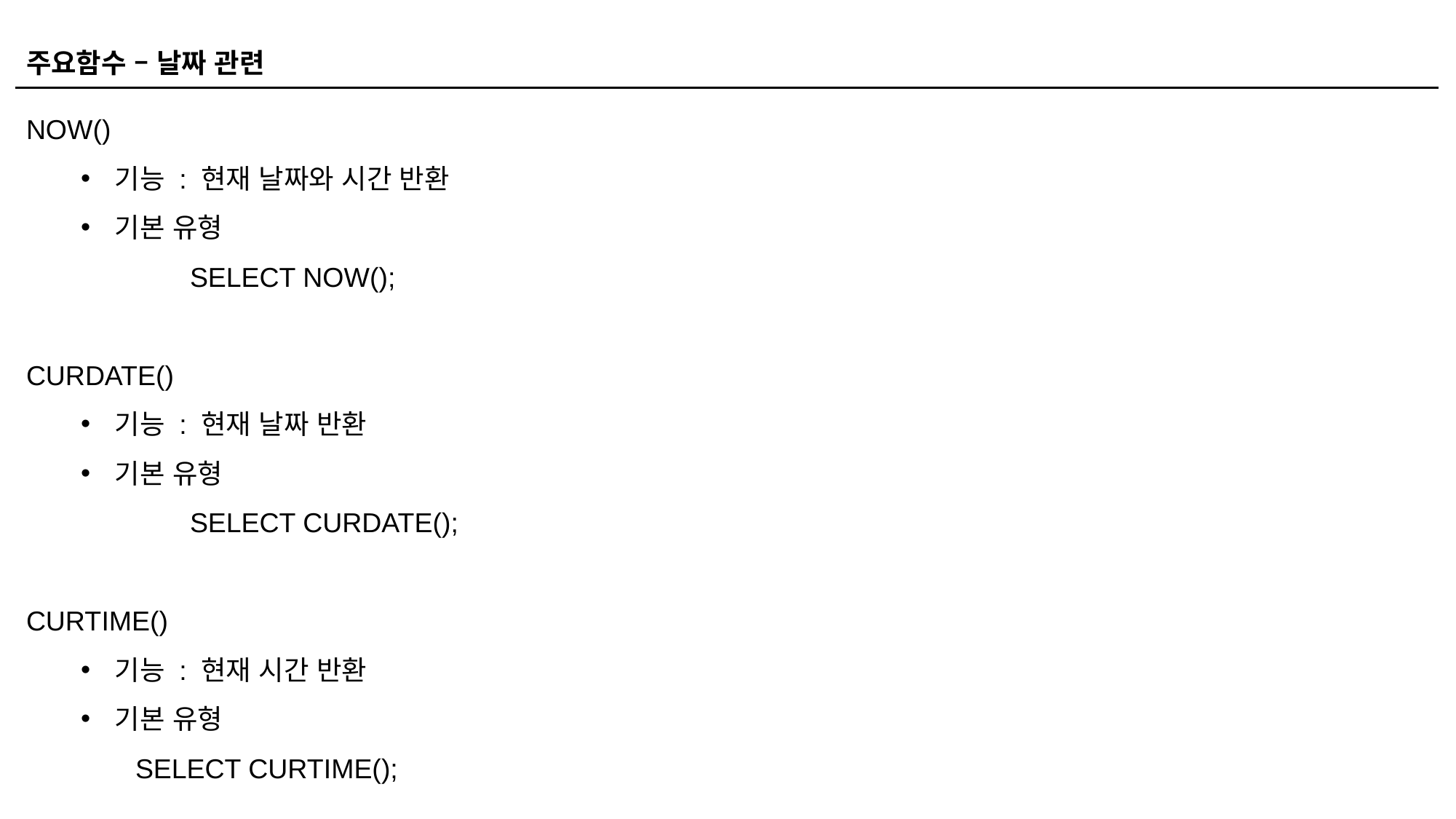

주요함수 – 날짜 관련
NOW()
기능 : 현재 날짜와 시간 반환
기본 유형
	SELECT NOW();

CURDATE()
기능 : 현재 날짜 반환
기본 유형
	SELECT CURDATE();

CURTIME()
기능 : 현재 시간 반환
기본 유형
SELECT CURTIME();